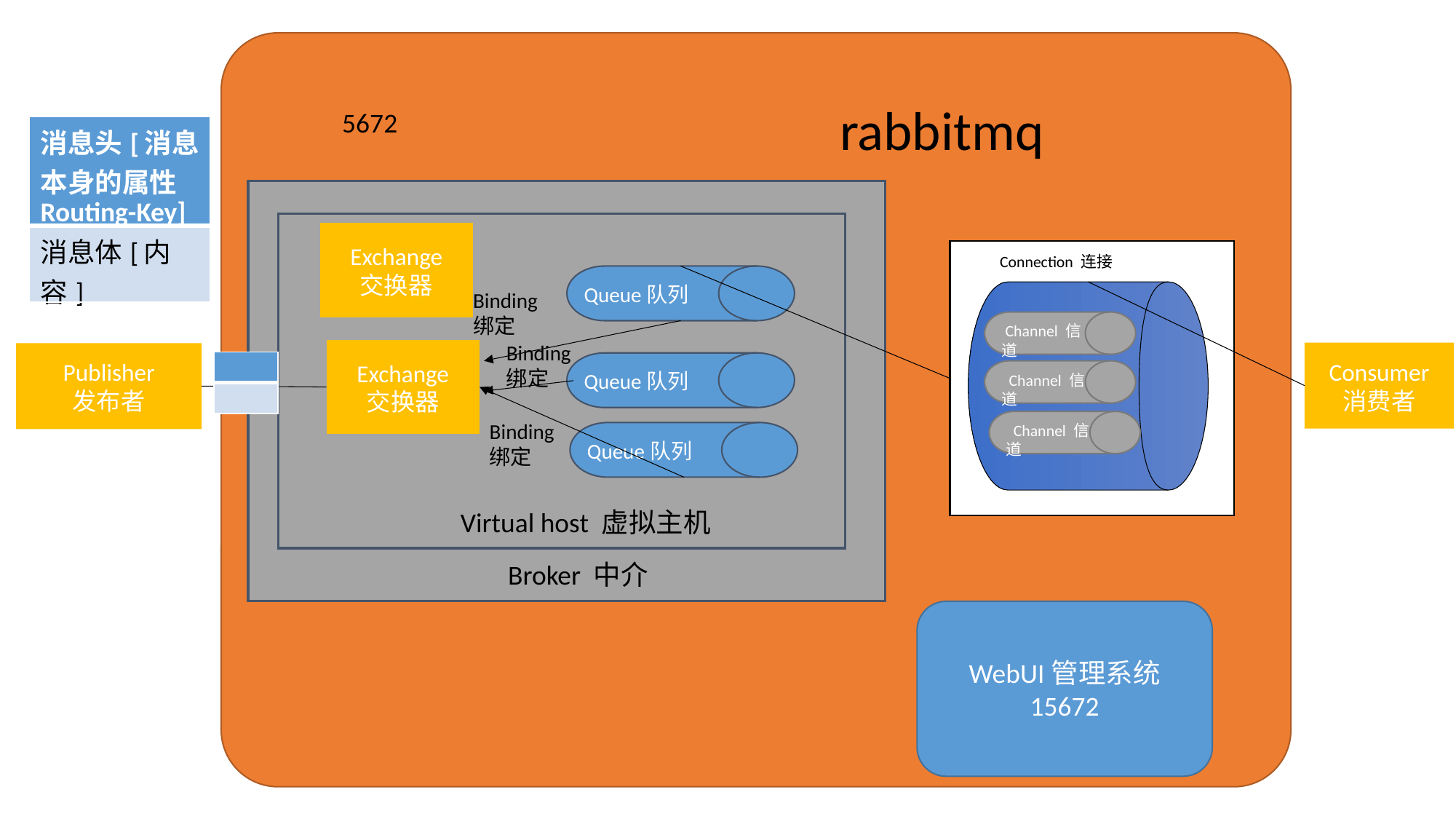

rabbitmq
5672
| 消息头[消息本身的属性 Routing-Key] |
| --- |
| 消息体[内容] |

Exchange
交换器

Connection 连接

 Channel 信道

  Channel 信道

  Channel 信道

Queue队列
Binding
绑定
Binding
绑定
Exchange
交换器
Consumer
消费者
Publisher
发布者
|  |
| --- |
|  |

Queue队列
Binding
绑定

Queue队列
Virtual host 虚拟主机
Broker 中介
WebUI管理系统
15672